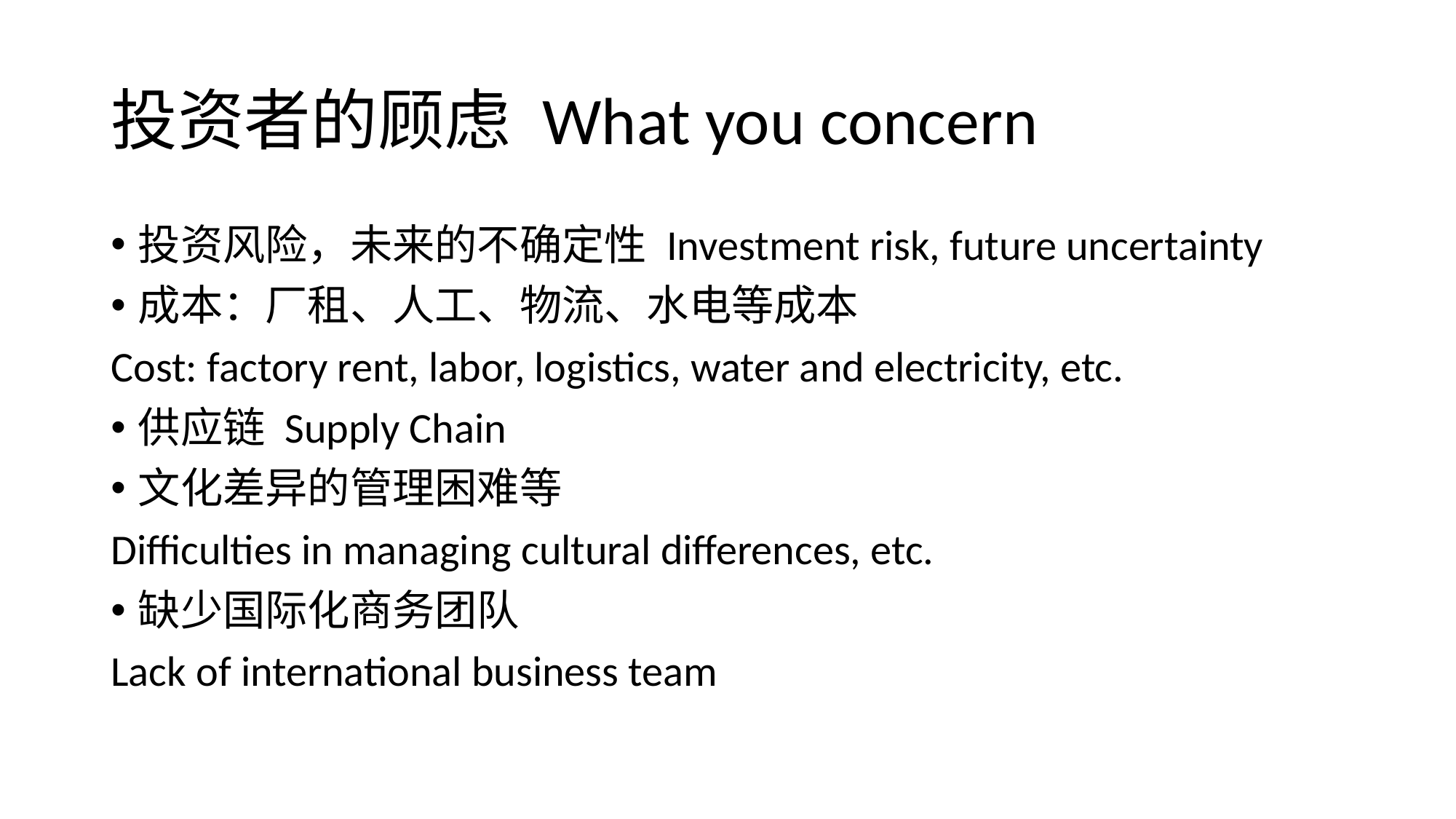

# 投资者的顾虑 What you concern
投资风险，未来的不确定性 Investment risk, future uncertainty
成本：厂租、人工、物流、水电等成本
Cost: factory rent, labor, logistics, water and electricity, etc.
供应链 Supply Chain
文化差异的管理困难等
Difficulties in managing cultural differences, etc.
缺少国际化商务团队
Lack of international business team